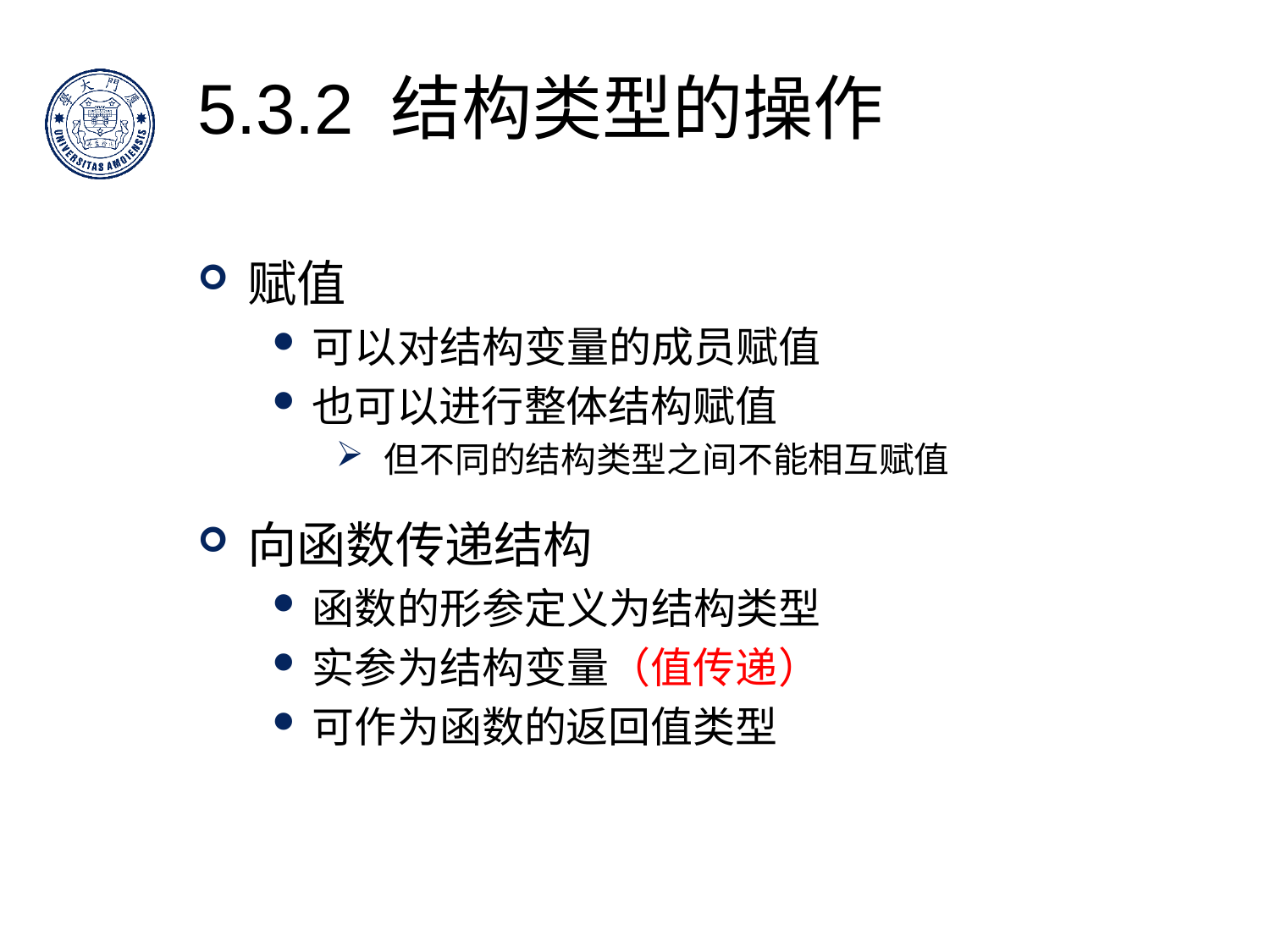

5.3.2 结构类型的操作
赋值
可以对结构变量的成员赋值
也可以进行整体结构赋值
 但不同的结构类型之间不能相互赋值

向函数传递结构
函数的形参定义为结构类型
实参为结构变量（值传递）
可作为函数的返回值类型

35